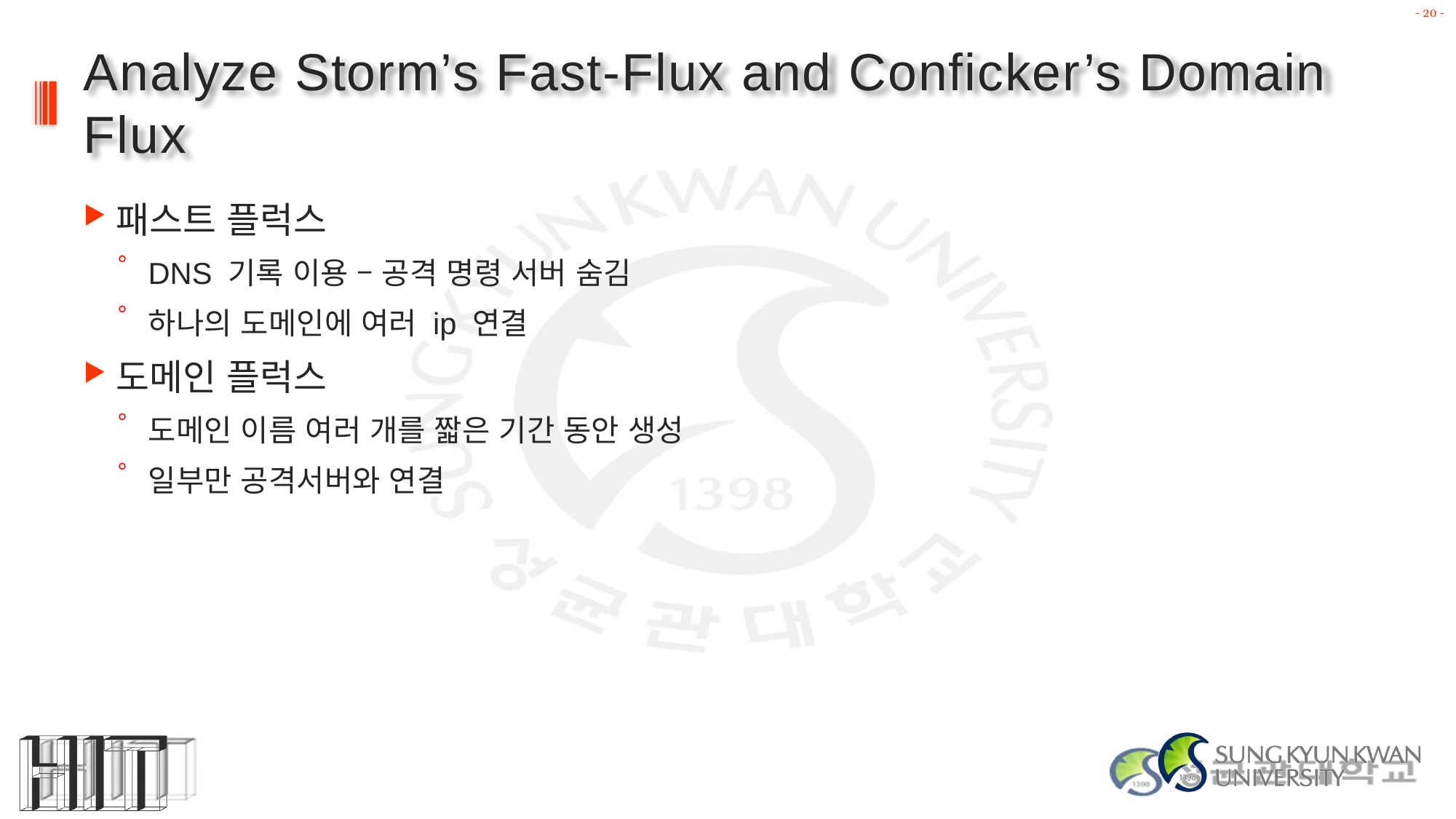

# Analyze Storm’s Fast-Flux and Conficker’s Domain Flux
패스트 플럭스
DNS 기록 이용 – 공격 명령 서버 숨김
하나의 도메인에 여러 ip 연결
도메인 플럭스
도메인 이름 여러 개를 짧은 기간 동안 생성
일부만 공격서버와 연결